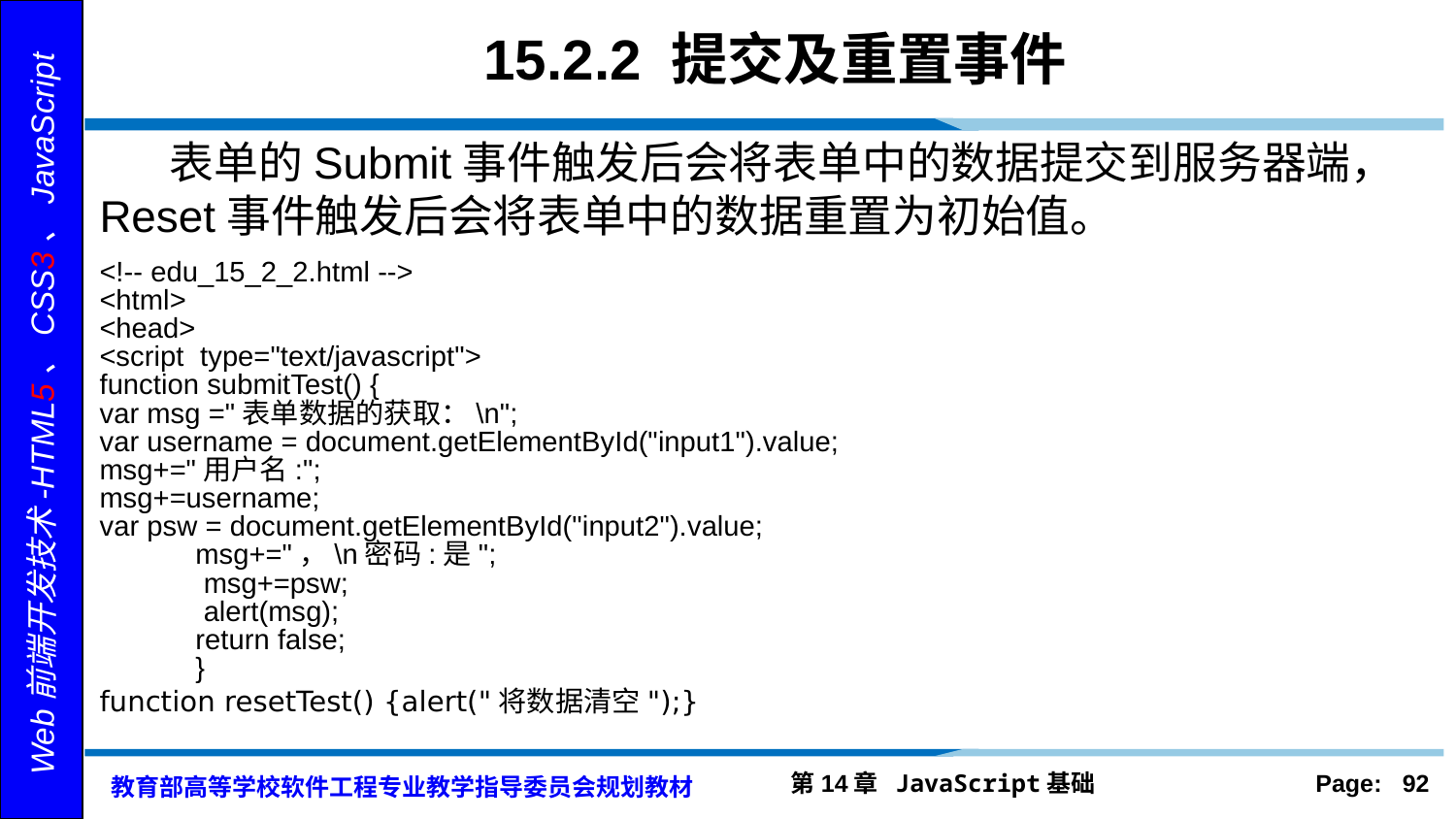

# 15.2.2 提交及重置事件
      表单的Submit事件触发后会将表单中的数据提交到服务器端，Reset事件触发后会将表单中的数据重置为初始值。
<!-- edu_15_2_2.html -->
<html>
<head>
<script  type="text/javascript">
function submitTest() {
var msg ="表单数据的获取：\n";
var username = document.getElementById("input1").value;
msg+="用户名:";
msg+=username;
var psw = document.getElementById("input2").value;
            msg+="，\n密码:是";
             msg+=psw;
             alert(msg);
            return false;
            }
function resetTest() {alert("将数据清空");}